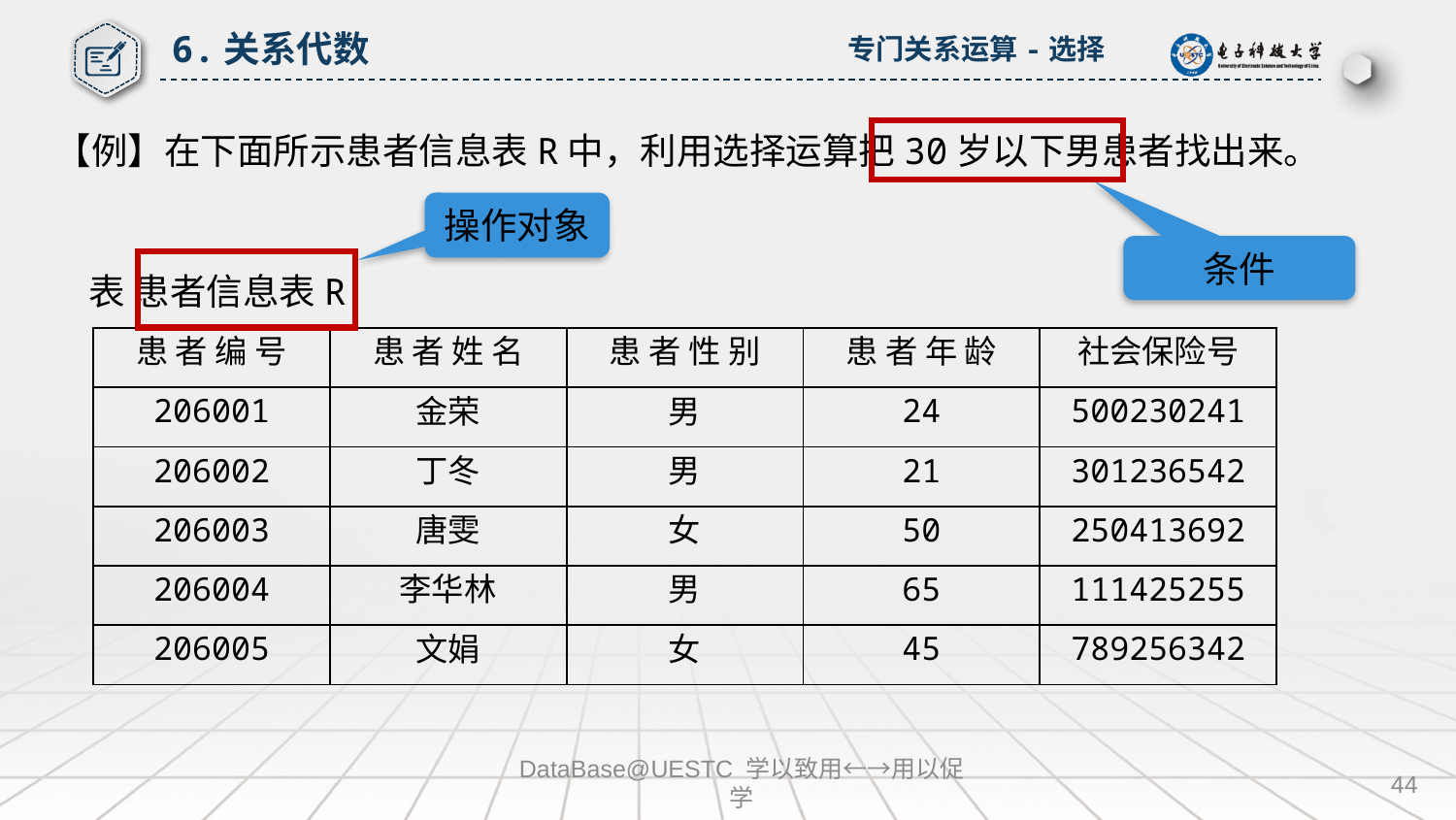

6.关系代数
专门关系运算-选择

【例】在下面所示患者信息表R中，利用选择运算把30岁以下男患者找出来。
操作对象
条件

表 患者信息表R
| 患 者 编 号 | 患 者 姓 名 | 患 者 性 别 | 患 者 年 龄 | 社会保险号 |
| --- | --- | --- | --- | --- |
| 206001 | 金荣 | 男 | 24 | 500230241 |
| 206002 | 丁冬 | 男 | 21 | 301236542 |
| 206003 | 唐雯 | 女 | 50 | 250413692 |
| 206004 | 李华林 | 男 | 65 | 111425255 |
| 206005 | 文娟 | 女 | 45 | 789256342 |
DataBase@UESTC 学以致用←→用以促学
44